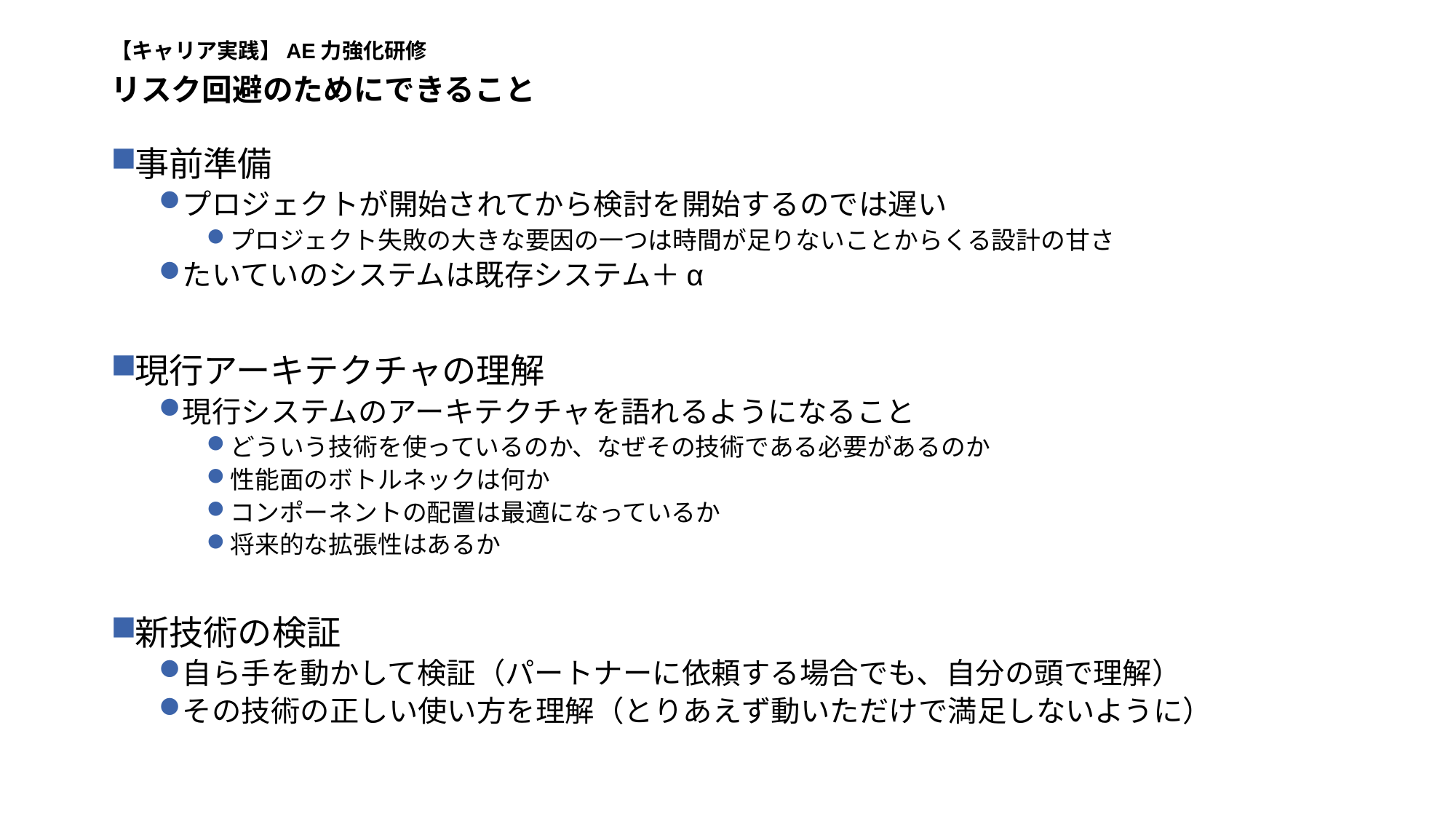

# 【キャリア実践】AE力強化研修
リスク回避のためにできること
事前準備
プロジェクトが開始されてから検討を開始するのでは遅い
プロジェクト失敗の大きな要因の一つは時間が足りないことからくる設計の甘さ
たいていのシステムは既存システム＋α

現行アーキテクチャの理解
現行システムのアーキテクチャを語れるようになること
どういう技術を使っているのか、なぜその技術である必要があるのか
性能面のボトルネックは何か
コンポーネントの配置は最適になっているか
将来的な拡張性はあるか

新技術の検証
自ら手を動かして検証（パートナーに依頼する場合でも、自分の頭で理解）
その技術の正しい使い方を理解（とりあえず動いただけで満足しないように）